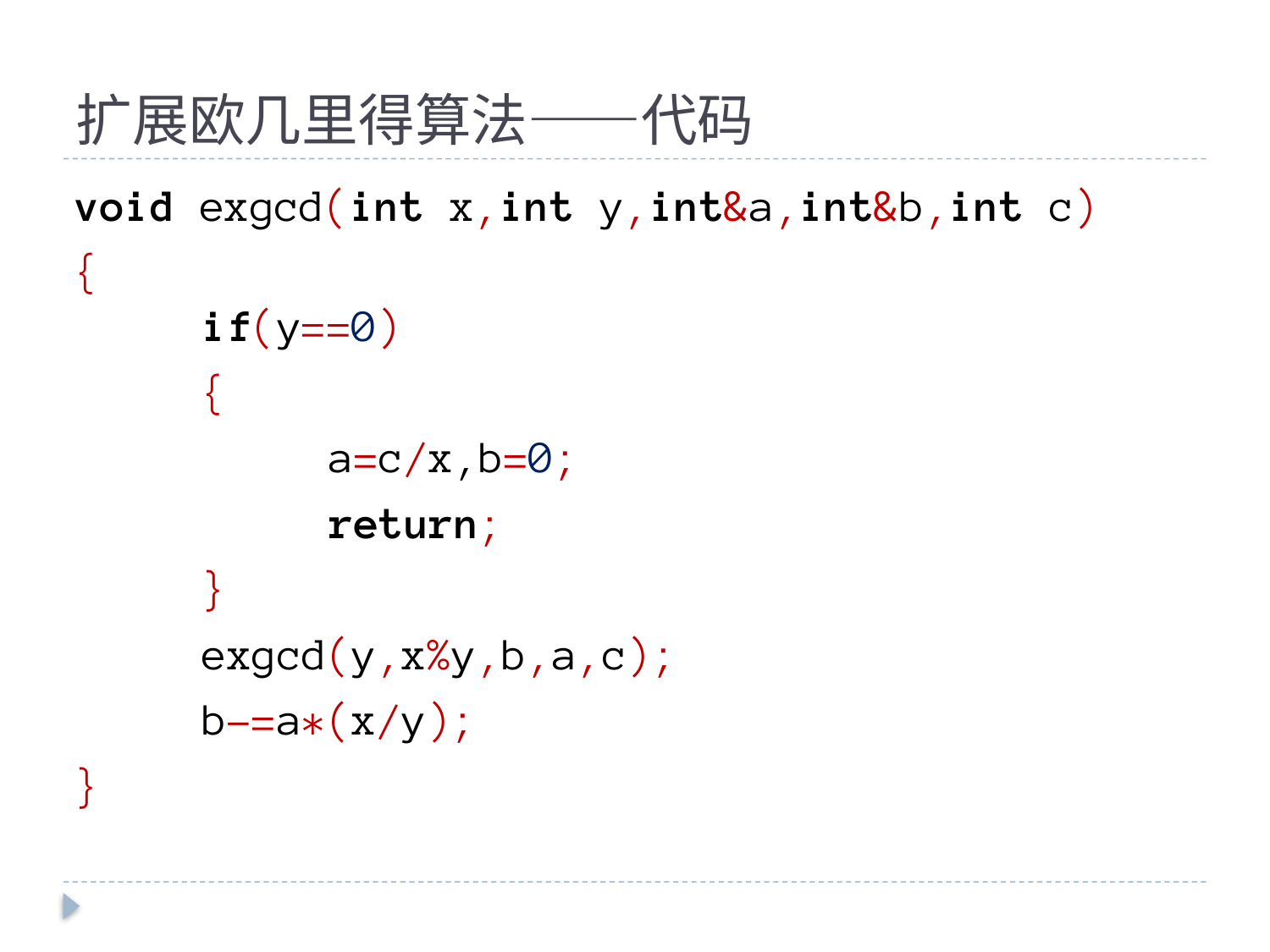

# 扩展欧几里得算法——代码
void exgcd(int x,int y,int&a,int&b,int c)
{
	if(y==0)
	{
		a=c/x,b=0;
		return;
	}
	exgcd(y,x%y,b,a,c);
	b-=a*(x/y);
}